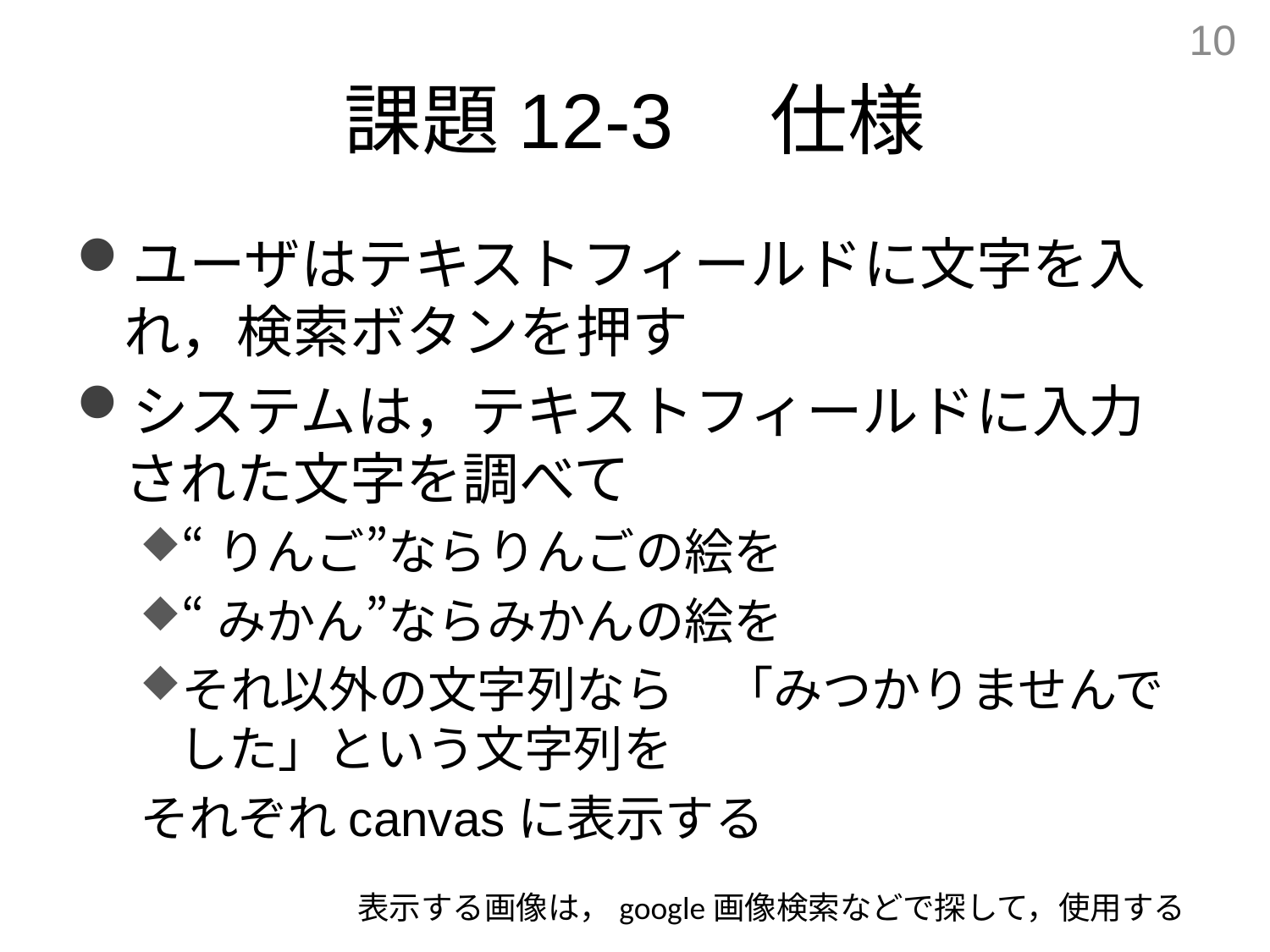

10
# 課題12-3　仕様
ユーザはテキストフィールドに文字を入れ，検索ボタンを押す
システムは，テキストフィールドに入力された文字を調べて
“りんご”ならりんごの絵を
“みかん”ならみかんの絵を
それ以外の文字列なら　「みつかりませんでした」という文字列を
それぞれcanvasに表示する
表示する画像は，google画像検索などで探して，使用する